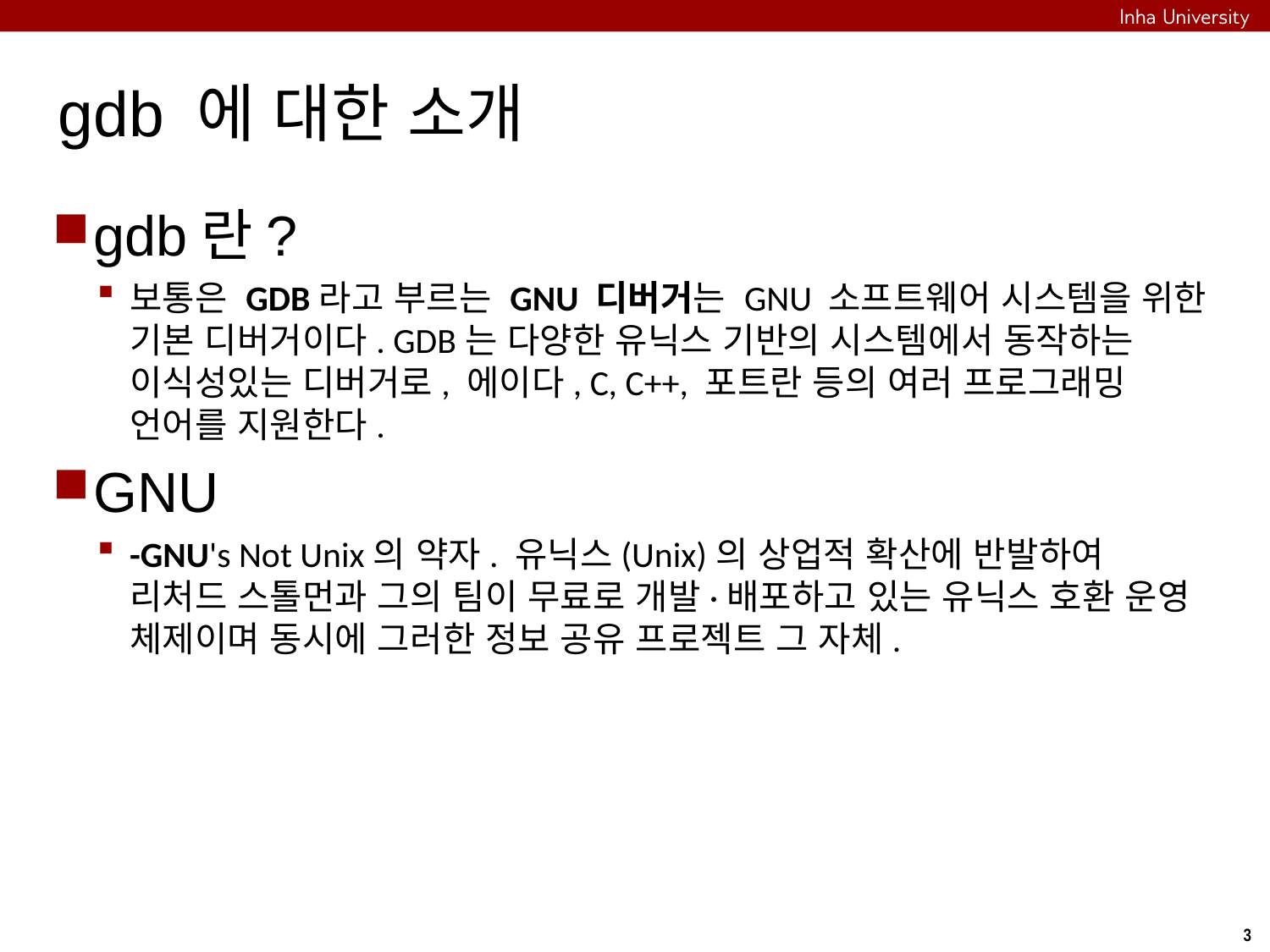

Inha University
# gdb 에 대한 소개
gdb란?
보통은 GDB라고 부르는 GNU 디버거는 GNU 소프트웨어 시스템을 위한 기본 디버거이다. GDB는 다양한 유닉스 기반의 시스템에서 동작하는 이식성있는 디버거로, 에이다, C, C++, 포트란 등의 여러 프로그래밍 언어를 지원한다.
GNU
-GNU's Not Unix의 약자. 유닉스(Unix)의 상업적 확산에 반발하여 리처드 스톨먼과 그의 팀이 무료로 개발·배포하고 있는 유닉스 호환 운영 체제이며 동시에 그러한 정보 공유 프로젝트 그 자체.